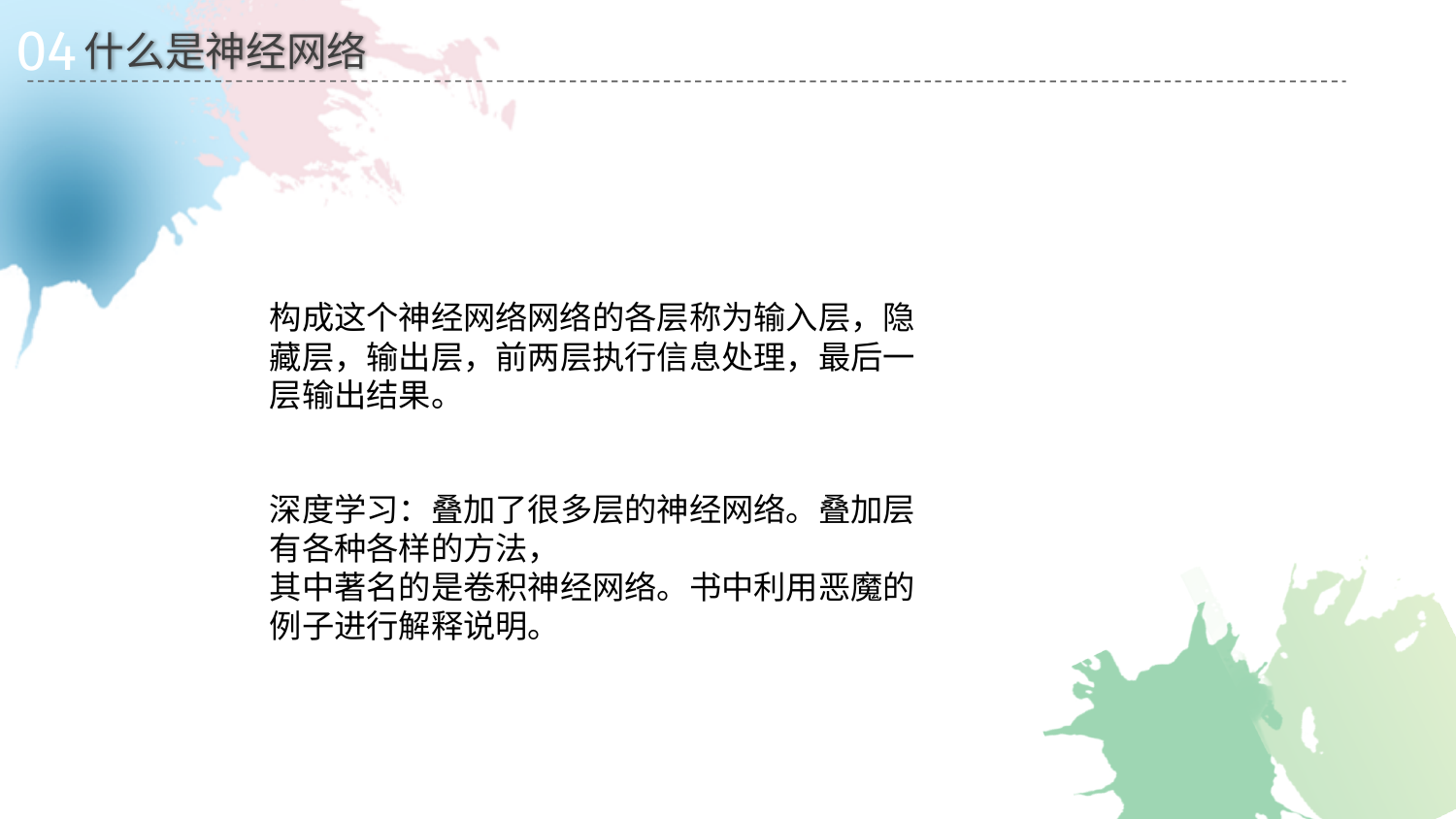

04
什么是神经网络
构成这个神经网络网络的各层称为输入层，隐藏层，输出层，前两层执行信息处理，最后一层输出结果。
深度学习：叠加了很多层的神经网络。叠加层有各种各样的方法，
其中著名的是卷积神经网络。书中利用恶魔的例子进行解释说明。